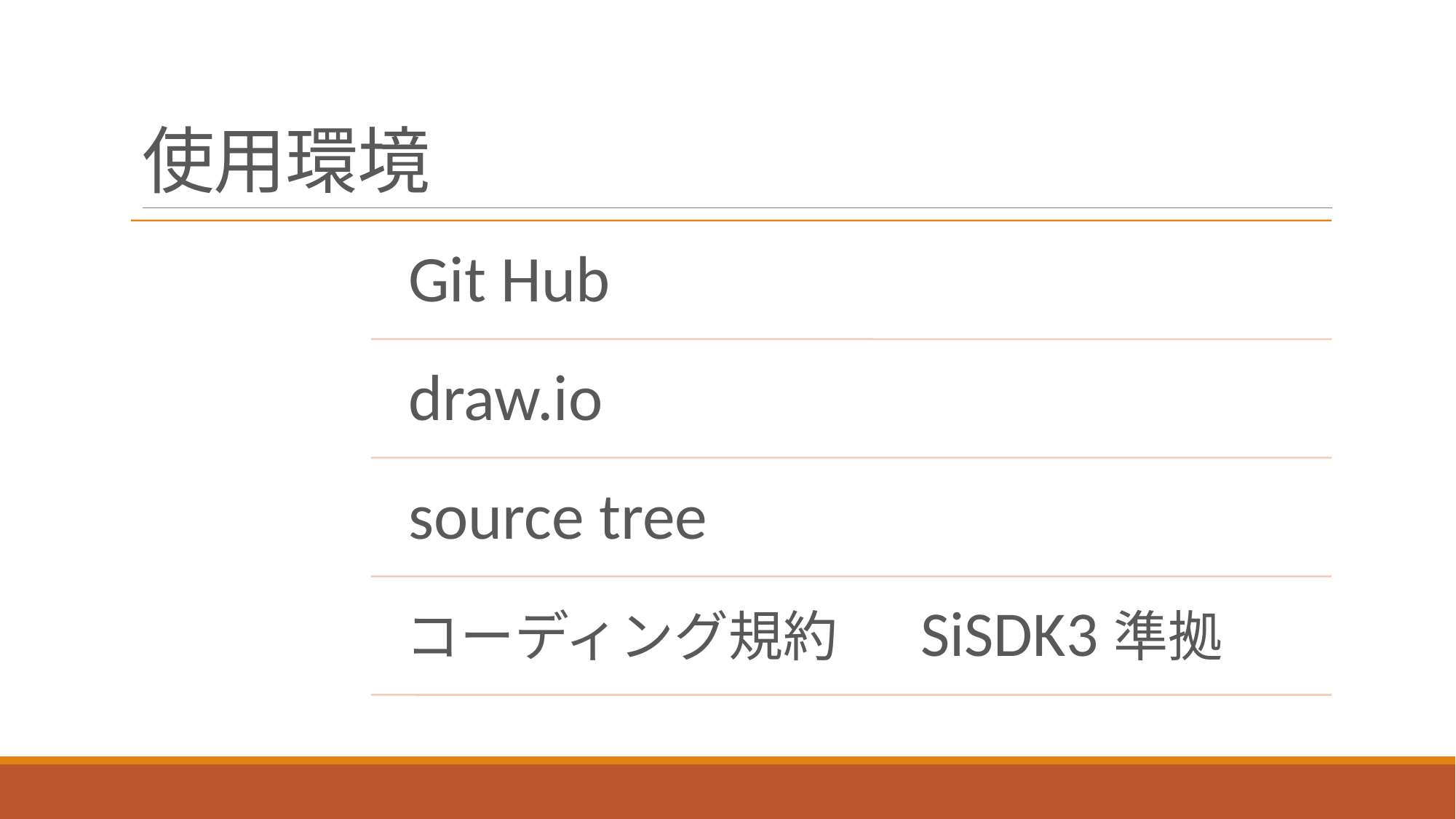

# 使用環境

Git Hub
draw.io
source tree
コーディング規約　SiSDK3準拠